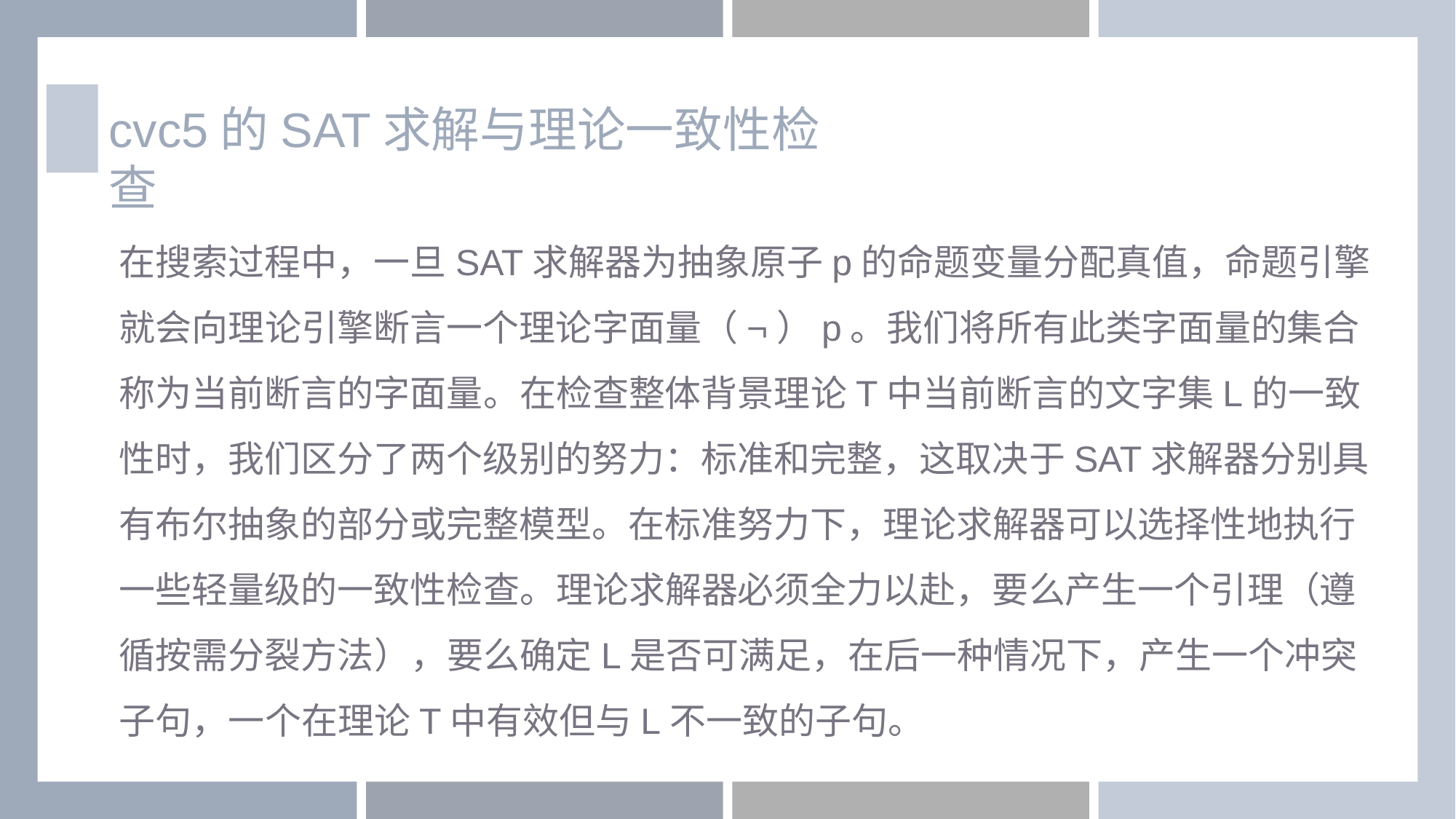

cvc5的SAT求解与理论一致性检查
在搜索过程中，一旦SAT求解器为抽象原子p的命题变量分配真值，命题引擎就会向理论引擎断言一个理论字面量（¬）p。我们将所有此类字面量的集合称为当前断言的字面量。在检查整体背景理论T中当前断言的文字集L的一致性时，我们区分了两个级别的努力：标准和完整，这取决于SAT求解器分别具有布尔抽象的部分或完整模型。在标准努力下，理论求解器可以选择性地执行一些轻量级的一致性检查。理论求解器必须全力以赴，要么产生一个引理（遵循按需分裂方法），要么确定L是否可满足，在后一种情况下，产生一个冲突子句，一个在理论T中有效但与L不一致的子句。